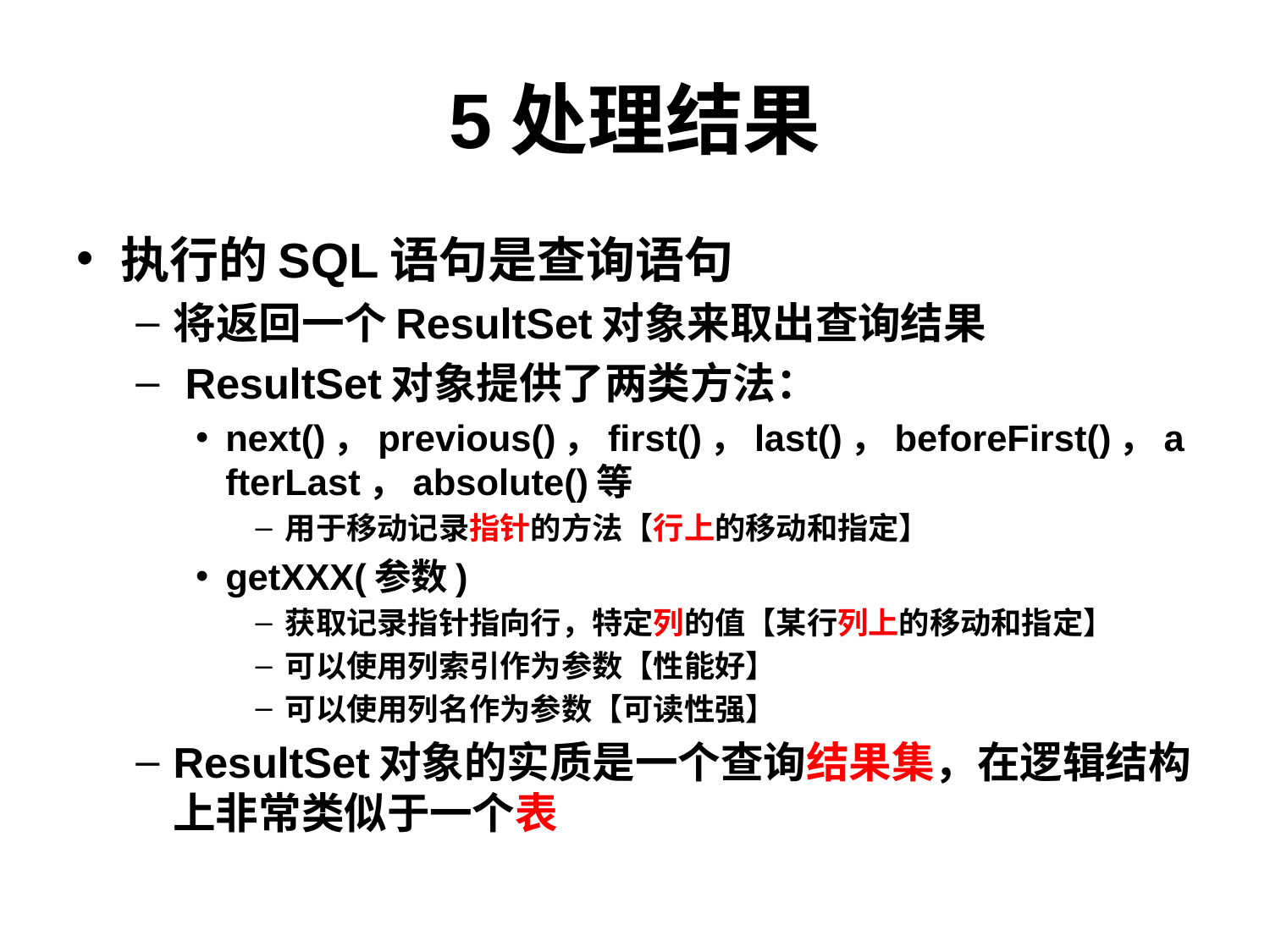

# 5处理结果
执行的SQL语句是查询语句
将返回一个ResultSet对象来取出查询结果
 ResultSet对象提供了两类方法：
next()，previous()，first()，last()，beforeFirst()，afterLast，absolute()等
用于移动记录指针的方法【行上的移动和指定】
getXXX(参数)
获取记录指针指向行，特定列的值【某行列上的移动和指定】
可以使用列索引作为参数【性能好】
可以使用列名作为参数【可读性强】
ResultSet对象的实质是一个查询结果集，在逻辑结构上非常类似于一个表